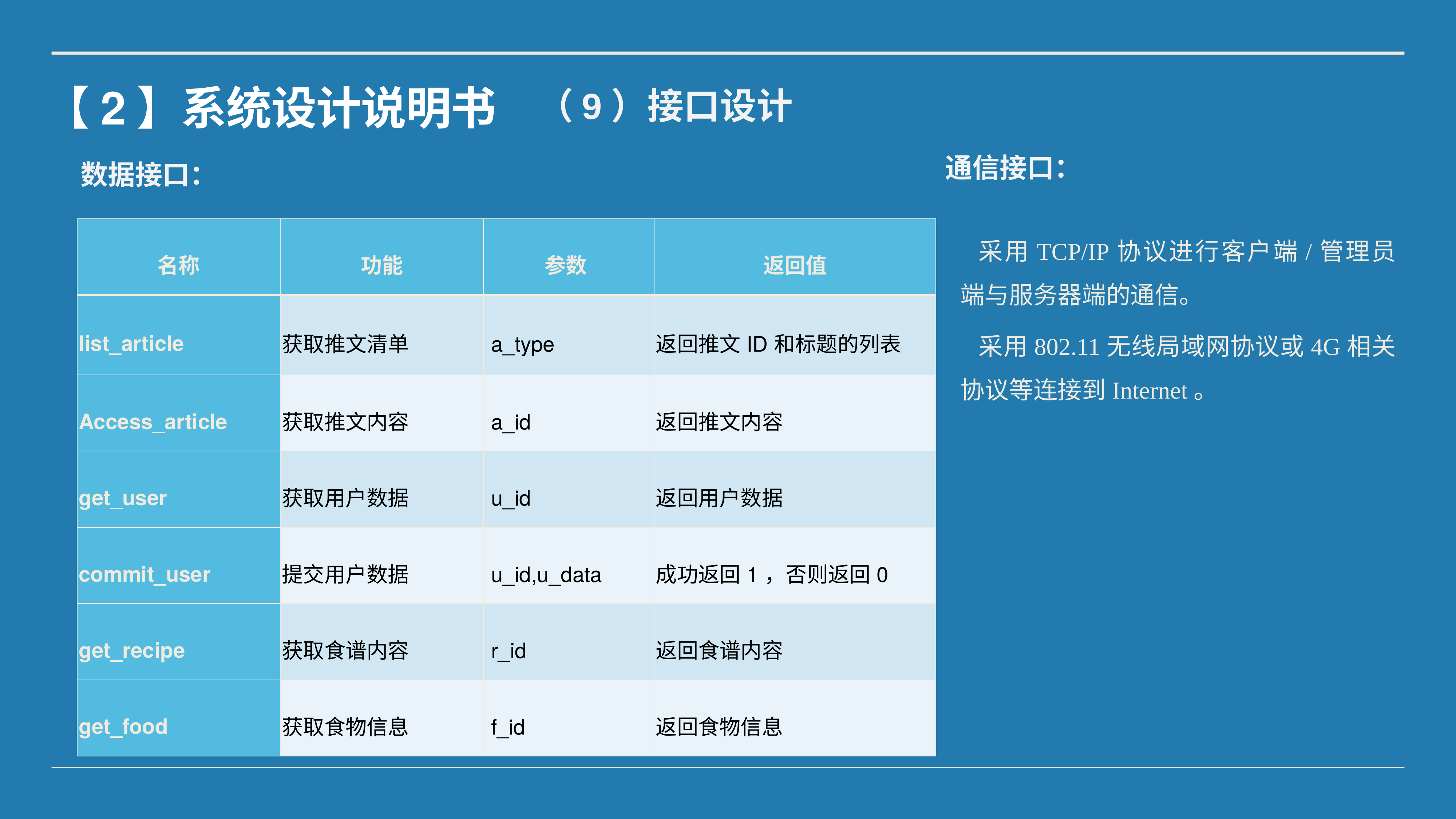

# 【2】系统设计说明书
 （9）接口设计
通信接口：
数据接口：
| 名称 | 功能 | 参数 | 返回值 |
| --- | --- | --- | --- |
| list\_article | 获取推文清单 | a\_type | 返回推文ID和标题的列表 |
| Access\_article | 获取推文内容 | a\_id | 返回推文内容 |
| get\_user | 获取用户数据 | u\_id | 返回用户数据 |
| commit\_user | 提交用户数据 | u\_id,u\_data | 成功返回1，否则返回0 |
| get\_recipe | 获取食谱内容 | r\_id | 返回食谱内容 |
| get\_food | 获取食物信息 | f\_id | 返回食物信息 |
采用TCP/IP协议进行客户端/管理员端与服务器端的通信。
采用802.11无线局域网协议或4G相关协议等连接到Internet。